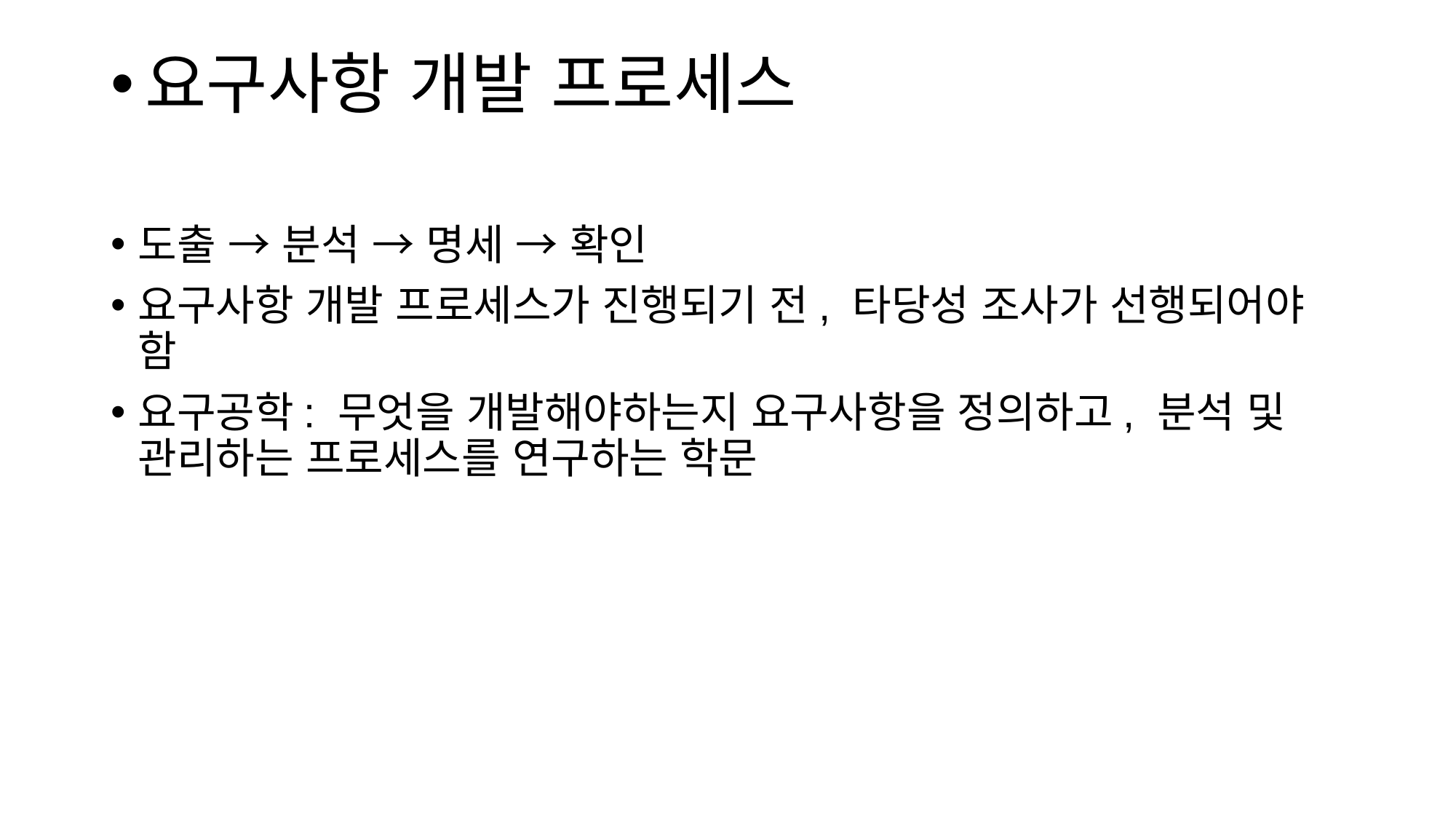

# 요구사항 개발 프로세스

도출 → 분석 → 명세 → 확인
요구사항 개발 프로세스가 진행되기 전, 타당성 조사가 선행되어야 함
요구공학: 무엇을 개발해야하는지 요구사항을 정의하고, 분석 및 관리하는 프로세스를 연구하는 학문